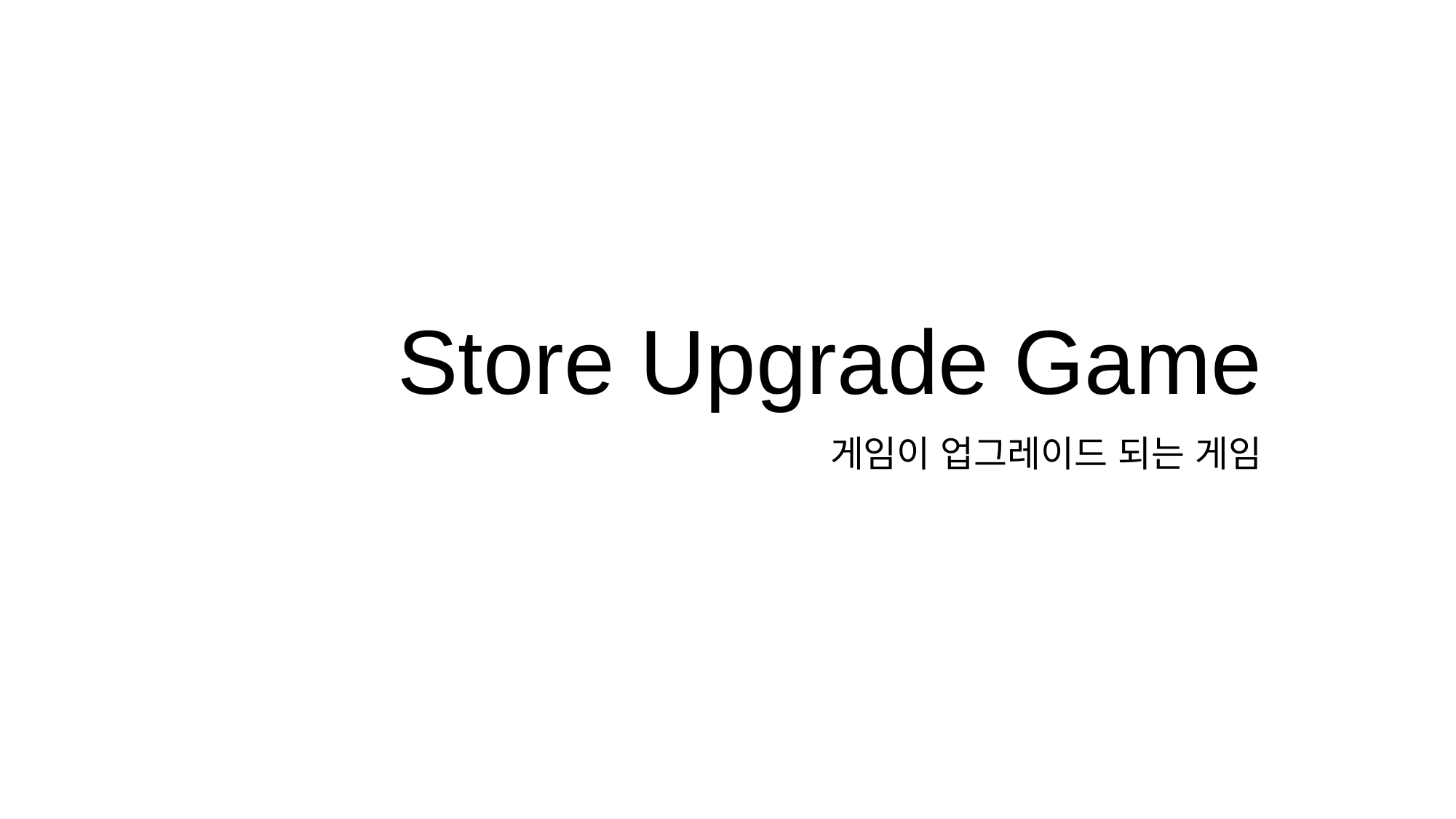

# Store Upgrade Game
게임이 업그레이드 되는 게임